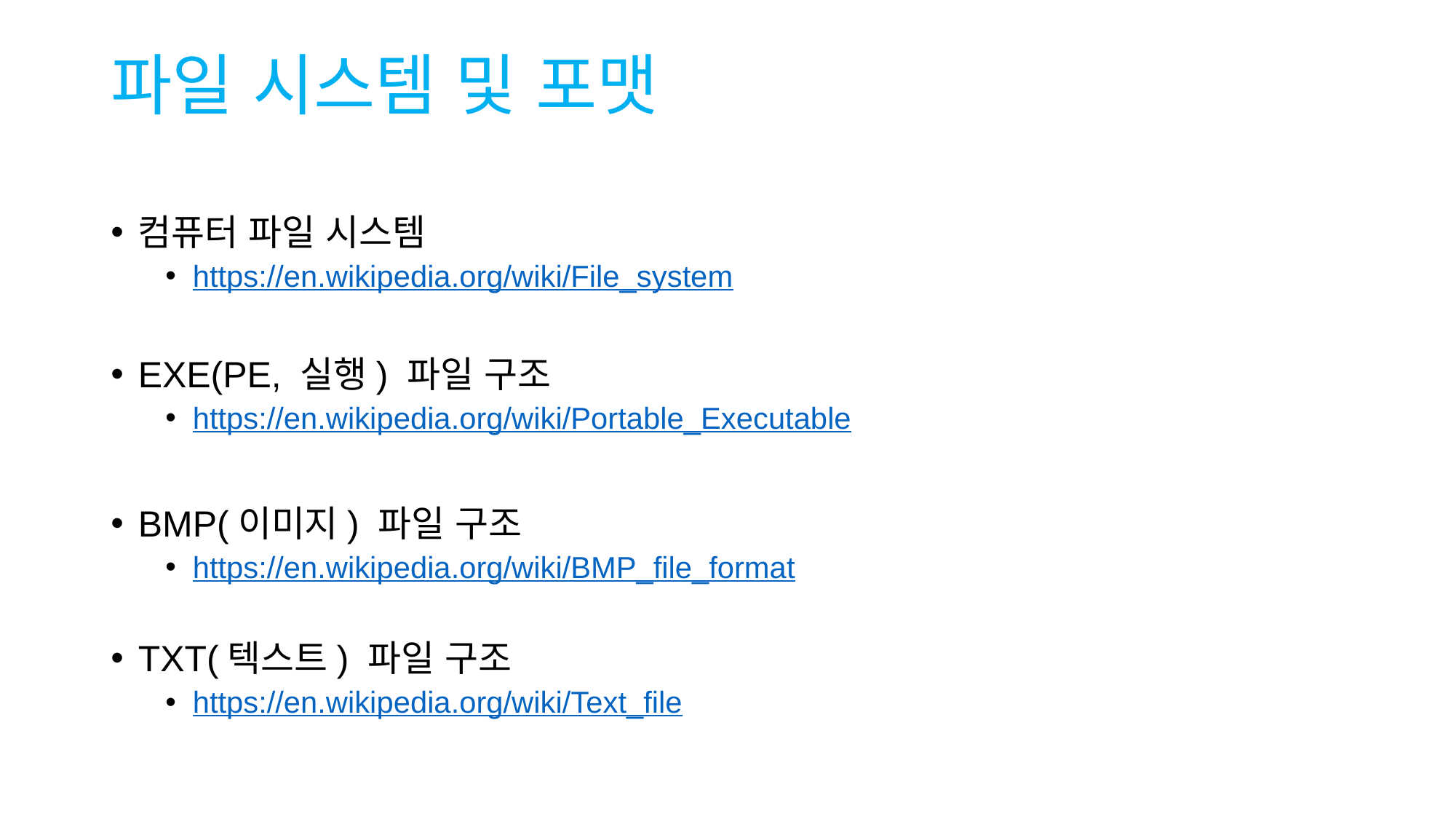

# 파일 시스템 및 포맷
컴퓨터 파일 시스템
https://en.wikipedia.org/wiki/File_system

EXE(PE, 실행) 파일 구조
https://en.wikipedia.org/wiki/Portable_Executable

BMP(이미지) 파일 구조
https://en.wikipedia.org/wiki/BMP_file_format

TXT(텍스트) 파일 구조
https://en.wikipedia.org/wiki/Text_file